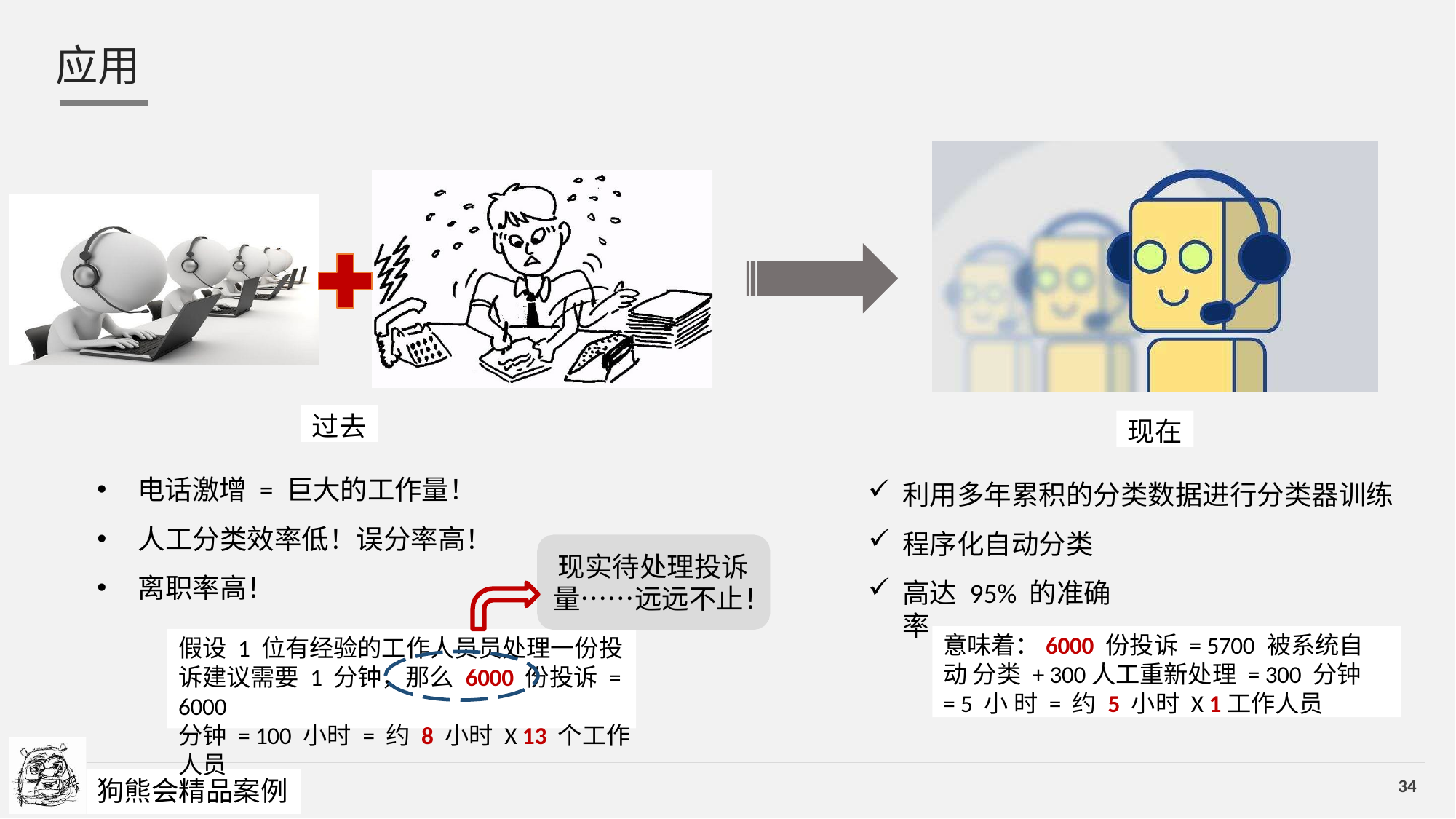

应用

过去
现在
电话激增 = 巨大的工作量！
人工分类效率低！误分率高！
离职率高！
利用多年累积的分类数据进行分类器训练
程序化自动分类
高达 95% 的准确率

现实待处理投诉 量……远远不止！

意味着：6000 份投诉= 5700 被系统自动 分类+ 300人工重新处理 = 300 分钟= 5 小 时= 约 5 小时X 1工作人员

假设 1 位有经验的工作人员员处理一份投诉建议需要 1 分钟，那么 6000 份投诉= 6000
分钟= 100 小时= 约 8 小时X 13 个工作人员

COMP

ANG LOGO OR NAME

狗熊会精品案例
34